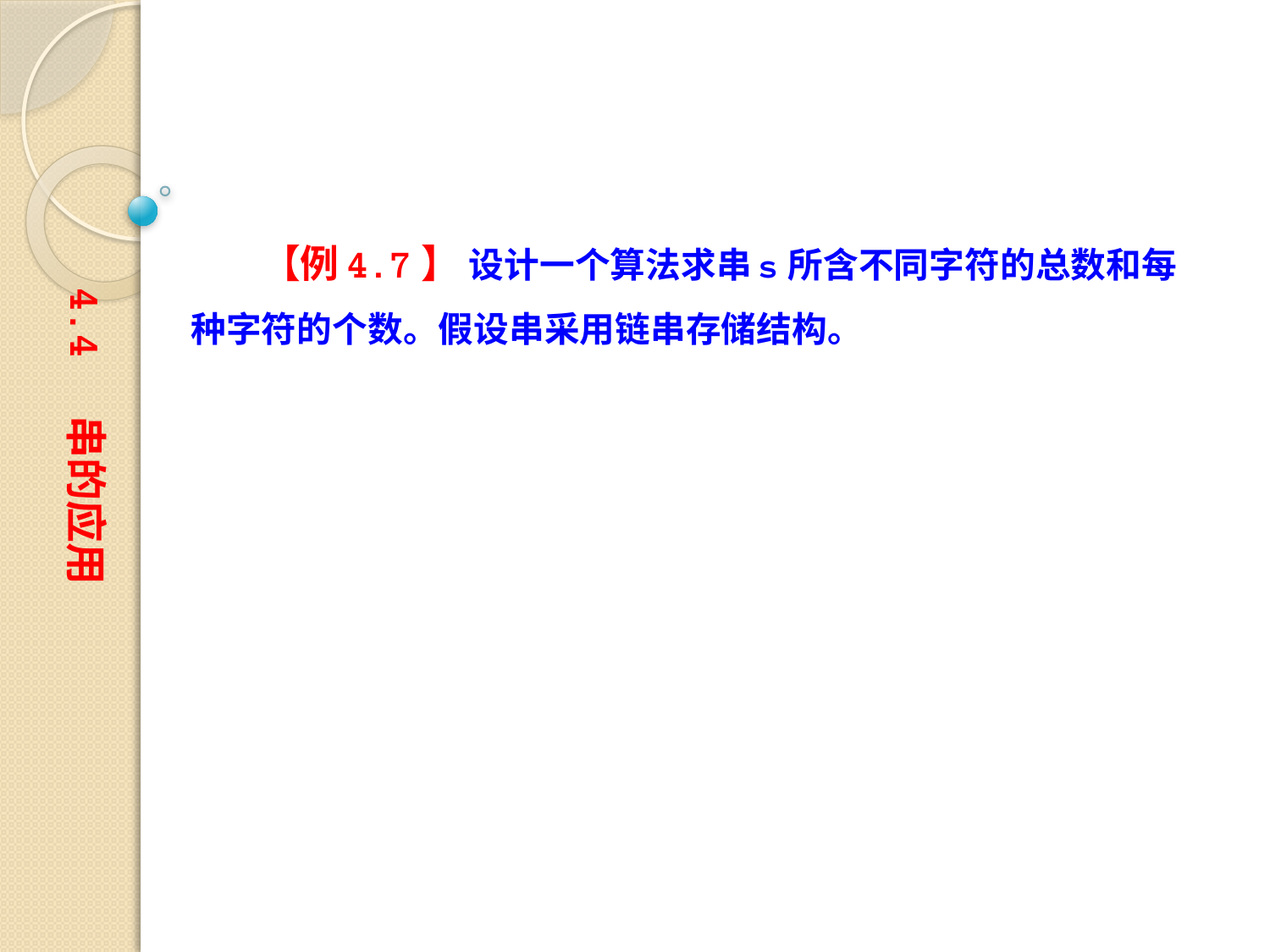

【例4.7】 设计一个算法求串s所含不同字符的总数和每种字符的个数。假设串采用链串存储结构。
4.4  串的应用